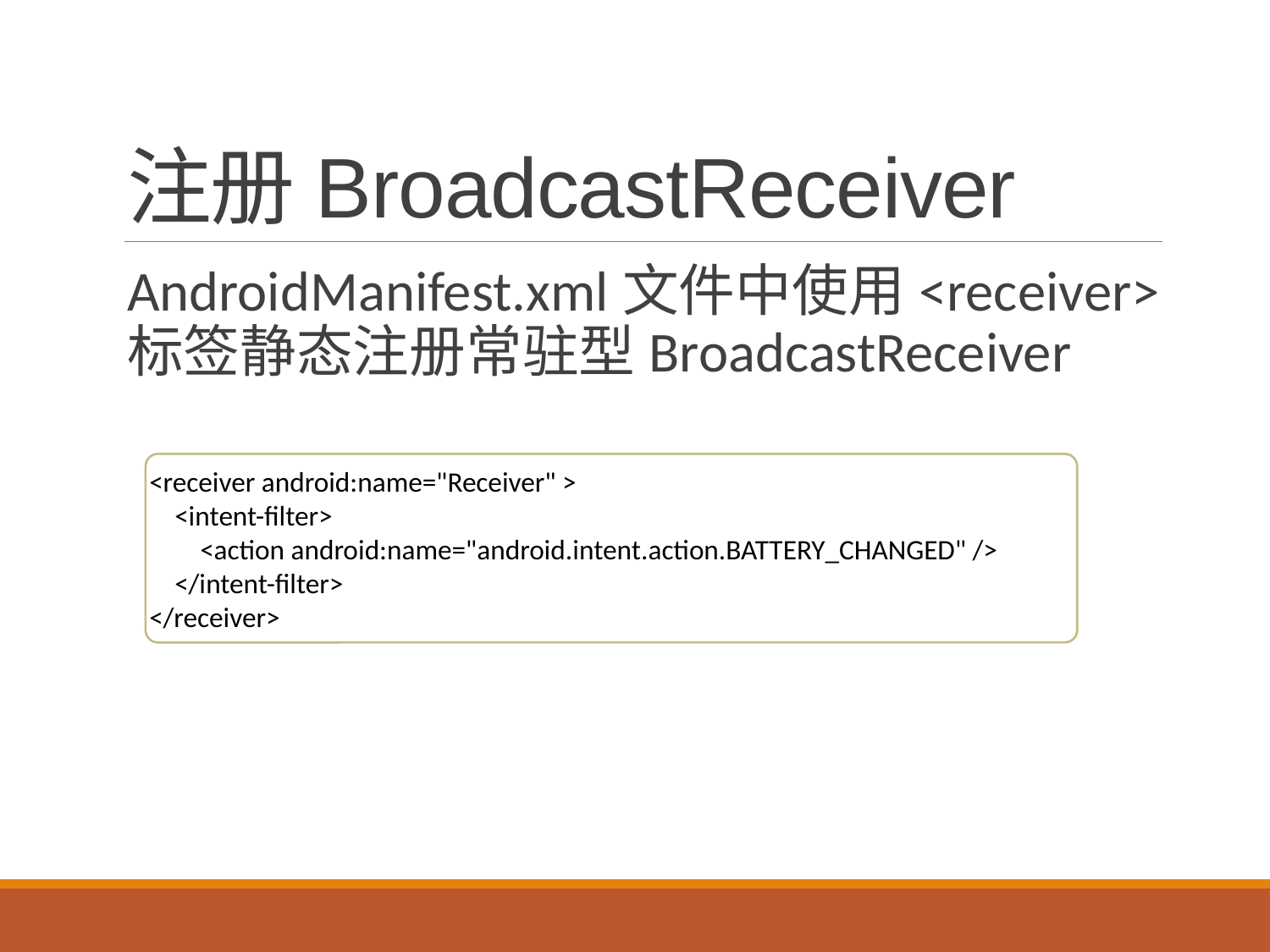

# 注册BroadcastReceiver
AndroidManifest.xml文件中使用<receiver>标签静态注册常驻型BroadcastReceiver

<receiver android:name="Receiver" >
    <intent-filter>
        <action android:name="android.intent.action.BATTERY_CHANGED" />
    </intent-filter>
</receiver>